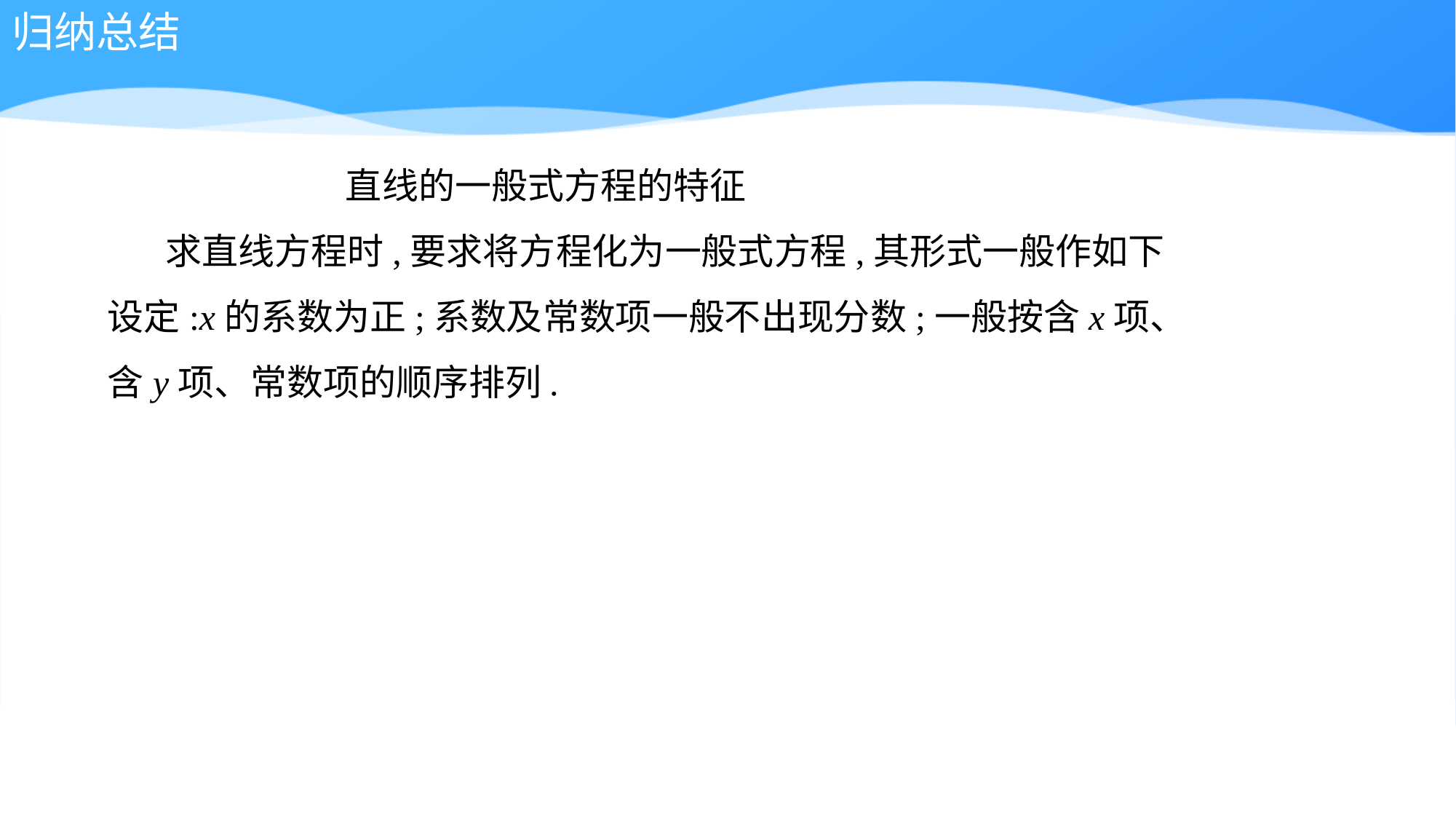

归纳总结
                            直线的一般式方程的特征
      求直线方程时,要求将方程化为一般式方程,其形式一般作如下设定:x的系数为正;系数及常数项一般不出现分数;一般按含x项、含y项、常数项的顺序排列.